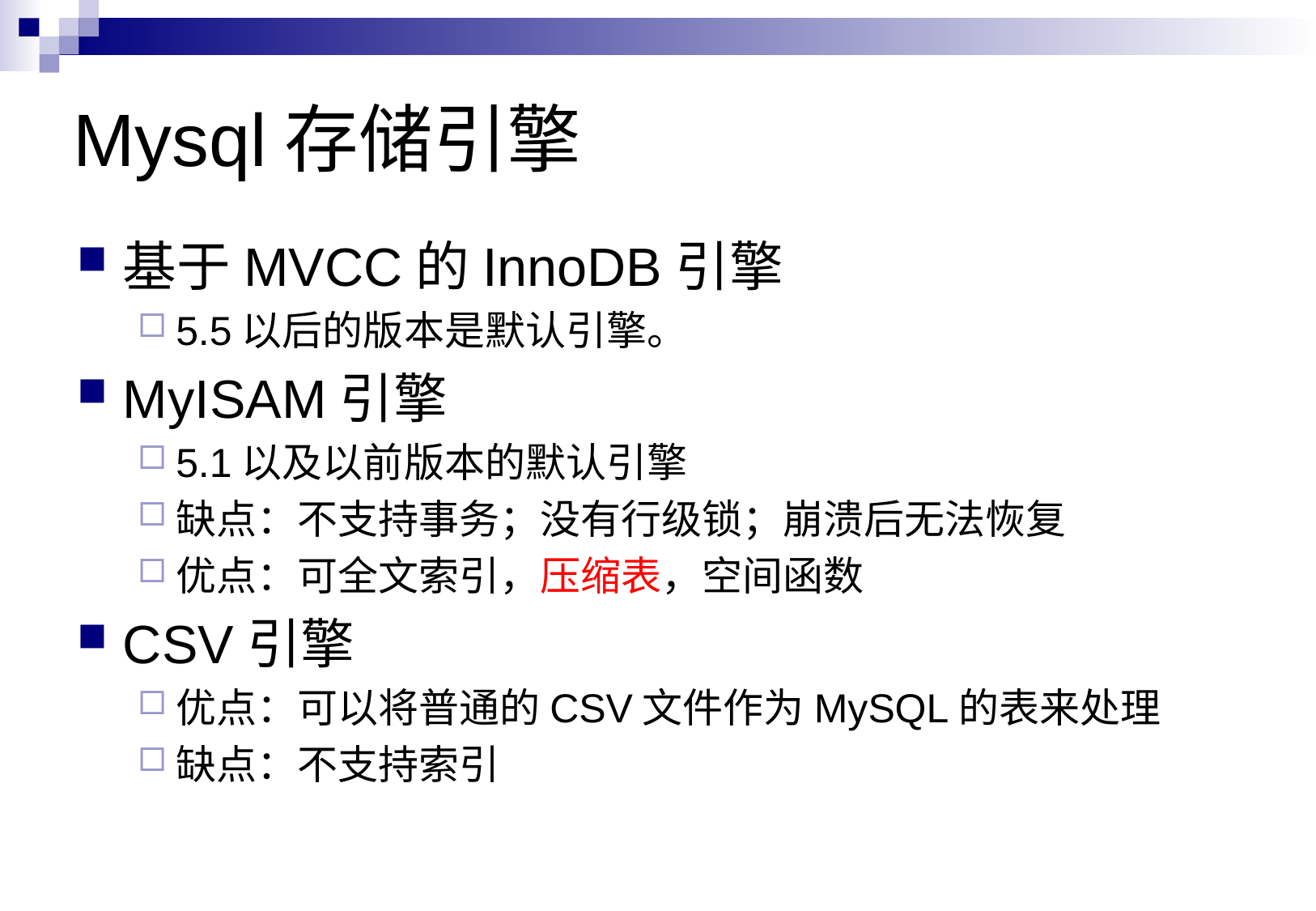

# Mysql存储引擎
基于MVCC的InnoDB引擎
5.5以后的版本是默认引擎。
MyISAM引擎
5.1以及以前版本的默认引擎
缺点：不支持事务；没有行级锁；崩溃后无法恢复
优点：可全文索引，压缩表，空间函数
CSV引擎
优点：可以将普通的CSV文件作为MySQL的表来处理
缺点：不支持索引